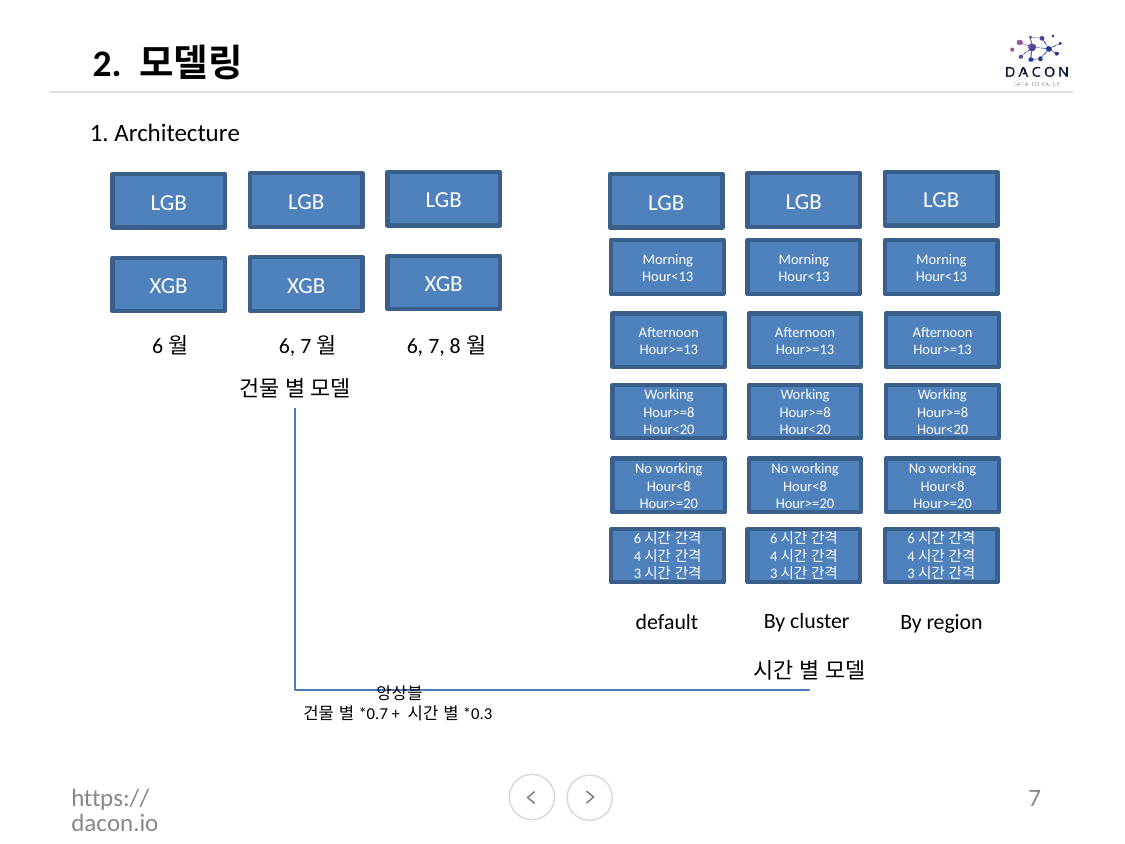

2. 모델링
1. Architecture
LGB
LGB
LGB
LGB
LGB
LGB
Morning
Hour<13
Morning
Hour<13
Morning
Hour<13
XGB
XGB
XGB
Afternoon
Hour>=13
Afternoon
Hour>=13
Afternoon
Hour>=13
6월
6, 7월
6, 7, 8월
건물 별 모델
Working
Hour>=8
Hour<20
Working
Hour>=8
Hour<20
Working
Hour>=8
Hour<20
No working
Hour<8
Hour>=20
No working
Hour<8
Hour>=20
No working
Hour<8
Hour>=20
6시간 간격
4시간 간격
3시간 간격
6시간 간격
4시간 간격
3시간 간격
6시간 간격
4시간 간격
3시간 간격
By cluster
By region
default
시간 별 모델
앙상블
건물 별*0.7 + 시간 별*0.3
https://dacon.io
7